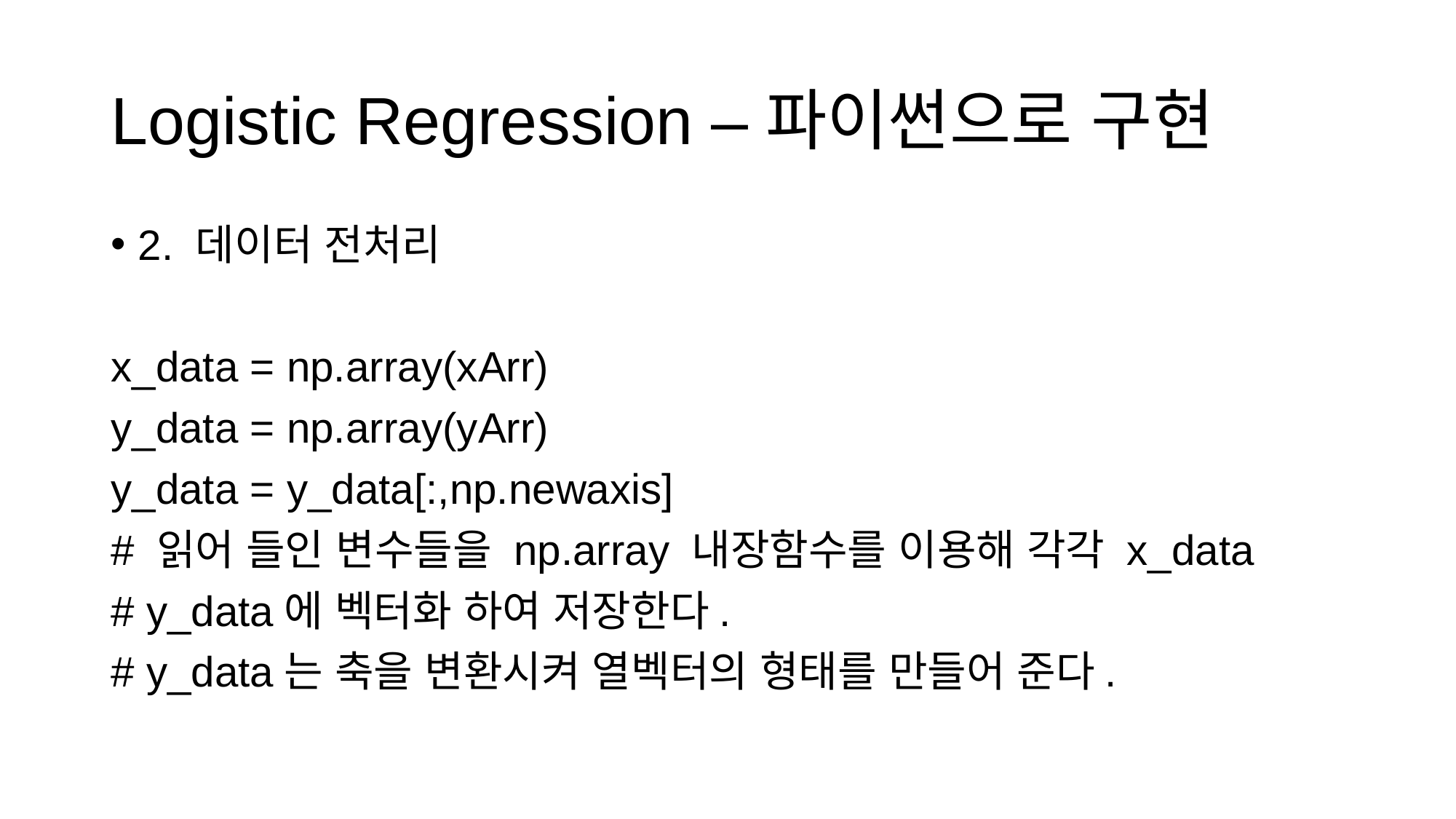

# Logistic Regression –파이썬으로 구현
2. 데이터 전처리

x_data = np.array(xArr)
y_data = np.array(yArr)
y_data = y_data[:,np.newaxis]
# 읽어 들인 변수들을 np.array 내장함수를 이용해 각각 x_data
# y_data에 벡터화 하여 저장한다.
# y_data는 축을 변환시켜 열벡터의 형태를 만들어 준다.